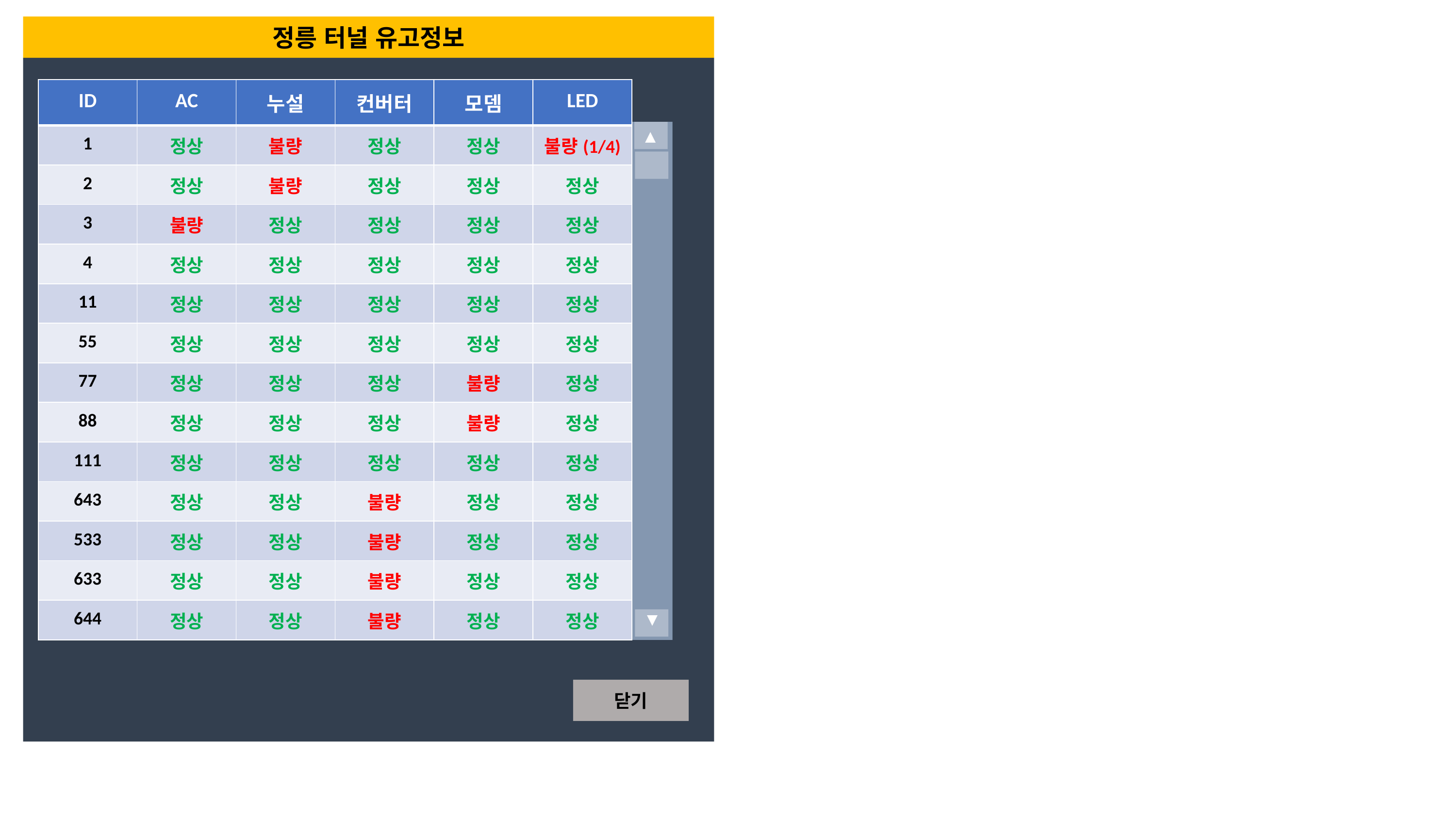

정릉 터널 유고정보

| ID | AC | 누설 | 컨버터 | 모뎀 | LED |
| --- | --- | --- | --- | --- | --- |
| 1 | 정상 | 불량 | 정상 | 정상 | 불량(1/4) |
| 2 | 정상 | 불량 | 정상 | 정상 | 정상 |
| 3 | 불량 | 정상 | 정상 | 정상 | 정상 |
| 4 | 정상 | 정상 | 정상 | 정상 | 정상 |
| 11 | 정상 | 정상 | 정상 | 정상 | 정상 |
| 55 | 정상 | 정상 | 정상 | 정상 | 정상 |
| 77 | 정상 | 정상 | 정상 | 불량 | 정상 |
| 88 | 정상 | 정상 | 정상 | 불량 | 정상 |
| 111 | 정상 | 정상 | 정상 | 정상 | 정상 |
| 643 | 정상 | 정상 | 불량 | 정상 | 정상 |
| 533 | 정상 | 정상 | 불량 | 정상 | 정상 |
| 633 | 정상 | 정상 | 불량 | 정상 | 정상 |
| 644 | 정상 | 정상 | 불량 | 정상 | 정상 |

▲

▲
닫기